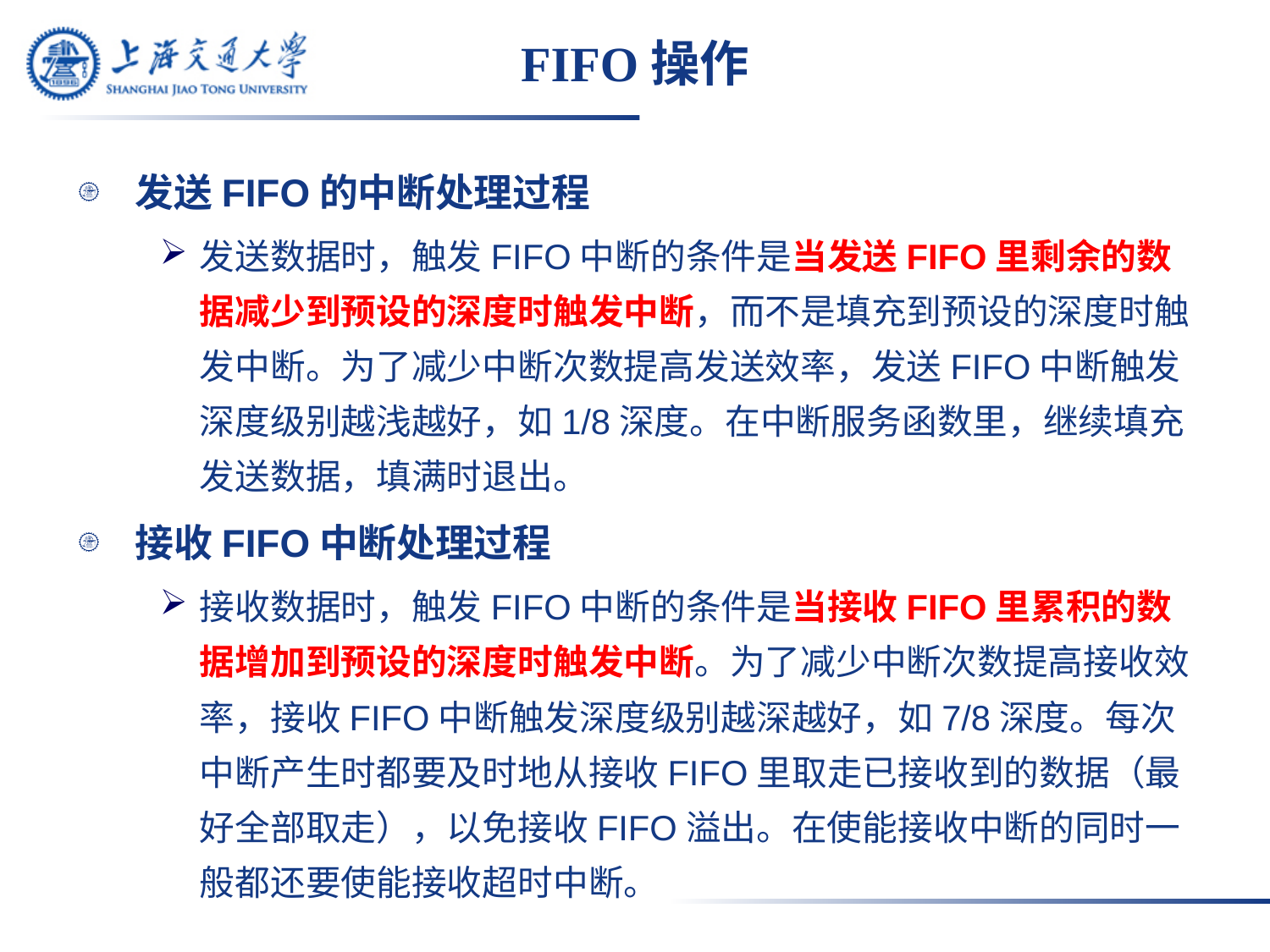

# FIFO操作
发送FIFO的中断处理过程
发送数据时，触发FIFO中断的条件是当发送FIFO里剩余的数据减少到预设的深度时触发中断，而不是填充到预设的深度时触发中断。为了减少中断次数提高发送效率，发送FIFO中断触发深度级别越浅越好，如1/8深度。在中断服务函数里，继续填充发送数据，填满时退出。
接收FIFO中断处理过程
接收数据时，触发FIFO中断的条件是当接收FIFO里累积的数据增加到预设的深度时触发中断。为了减少中断次数提高接收效率，接收FIFO中断触发深度级别越深越好，如7/8深度。每次中断产生时都要及时地从接收FIFO里取走已接收到的数据（最好全部取走），以免接收FIFO溢出。在使能接收中断的同时一般都还要使能接收超时中断。